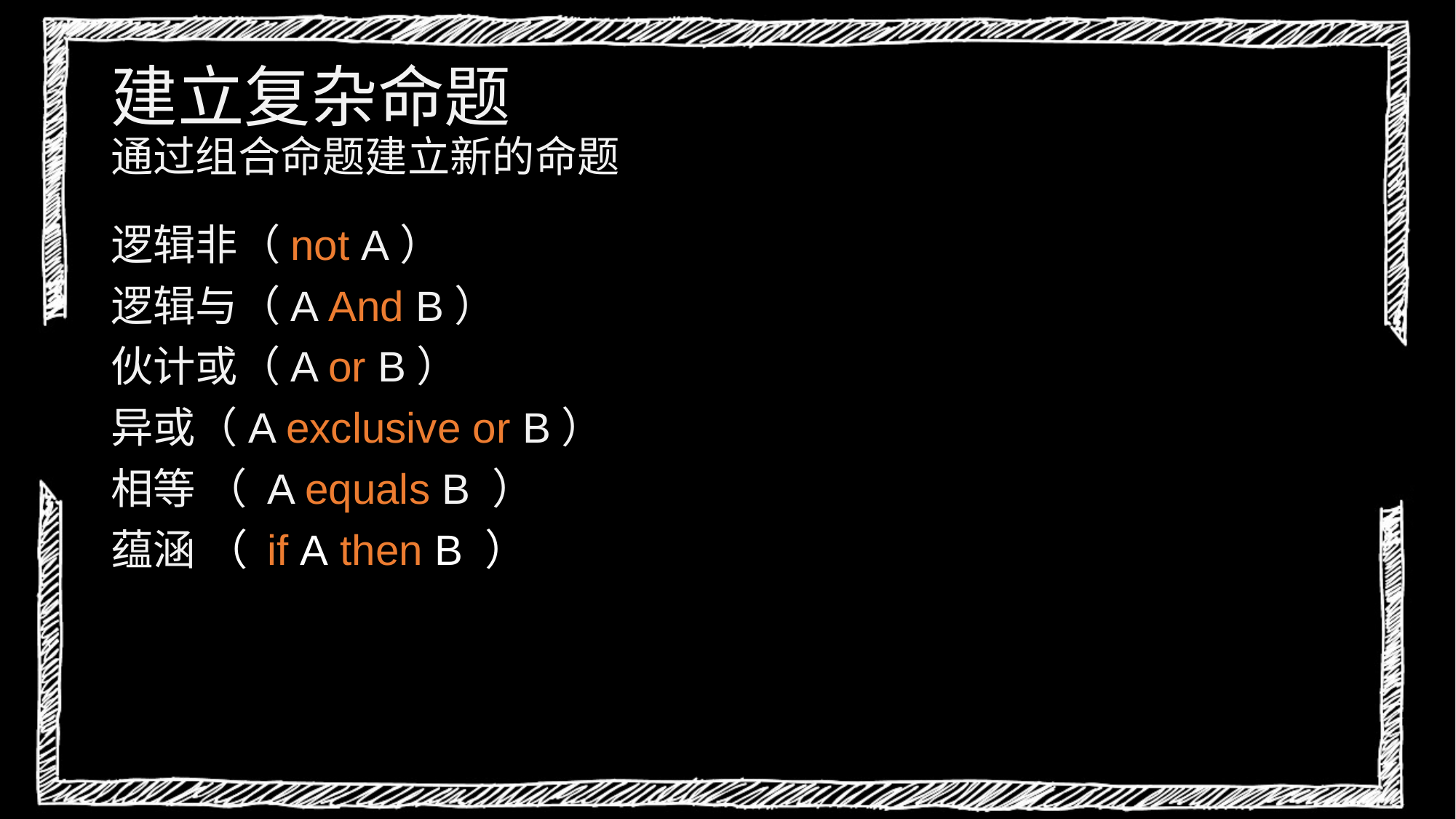

# 建立复杂命题 通过组合命题建立新的命题
逻辑非（not A）
逻辑与（A And B）
伙计或（A or B）
异或（A exclusive or B）
相等 （ A equals B ）
蕴涵 （ if A then B ）